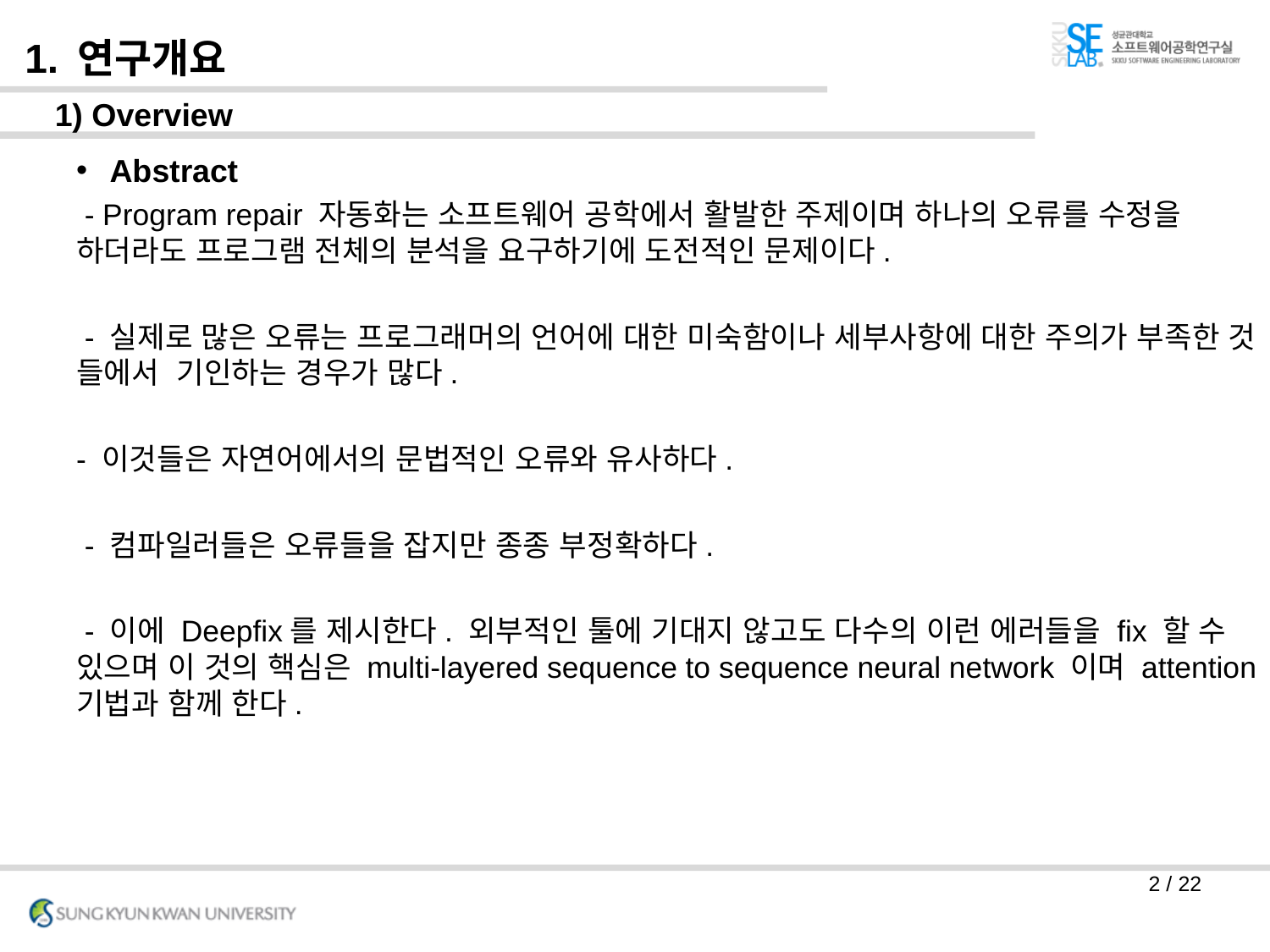

# 1. 연구개요
1) Overview
Abstract
 - Program repair 자동화는 소프트웨어 공학에서 활발한 주제이며 하나의 오류를 수정을 하더라도 프로그램 전체의 분석을 요구하기에 도전적인 문제이다.

 - 실제로 많은 오류는 프로그래머의 언어에 대한 미숙함이나 세부사항에 대한 주의가 부족한 것 들에서  기인하는 경우가 많다.

- 이것들은 자연어에서의 문법적인 오류와 유사하다.

 - 컴파일러들은 오류들을 잡지만 종종 부정확하다.

 - 이에 Deepfix를 제시한다. 외부적인 툴에 기대지 않고도 다수의 이런 에러들을 fix 할 수 있으며 이 것의 핵심은 multi-layered sequence to sequence neural network 이며 attention 기법과 함께 한다.

2 / 22